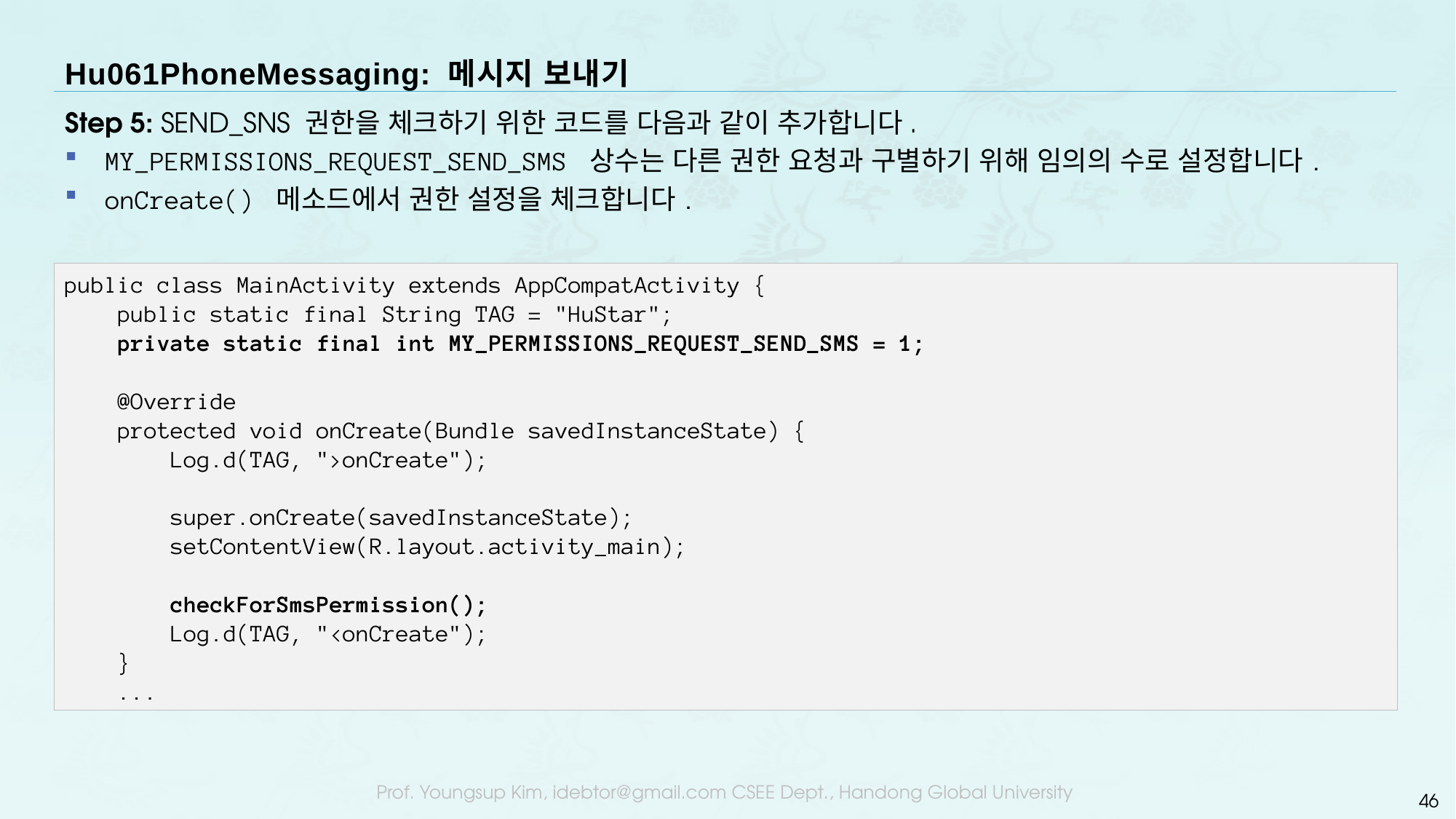

# Hu061PhoneMessaging: 메시지 보내기
Step 5: SEND_SNS 권한을 체크하기 위한 코드를 다음과 같이 추가합니다.
MY_PERMISSIONS_REQUEST_SEND_SMS 상수는 다른 권한 요청과 구별하기 위해 임의의 수로 설정합니다.
onCreate() 메소드에서 권한 설정을 체크합니다.

public class MainActivity extends AppCompatActivity {
    public static final String TAG = "HuStar";
    private static final int MY_PERMISSIONS_REQUEST_SEND_SMS = 1;

    @Override
    protected void onCreate(Bundle savedInstanceState) {
        Log.d(TAG, ">onCreate");

        super.onCreate(savedInstanceState);
        setContentView(R.layout.activity_main);

        checkForSmsPermission();
        Log.d(TAG, "<onCreate");
    }
    ...
46